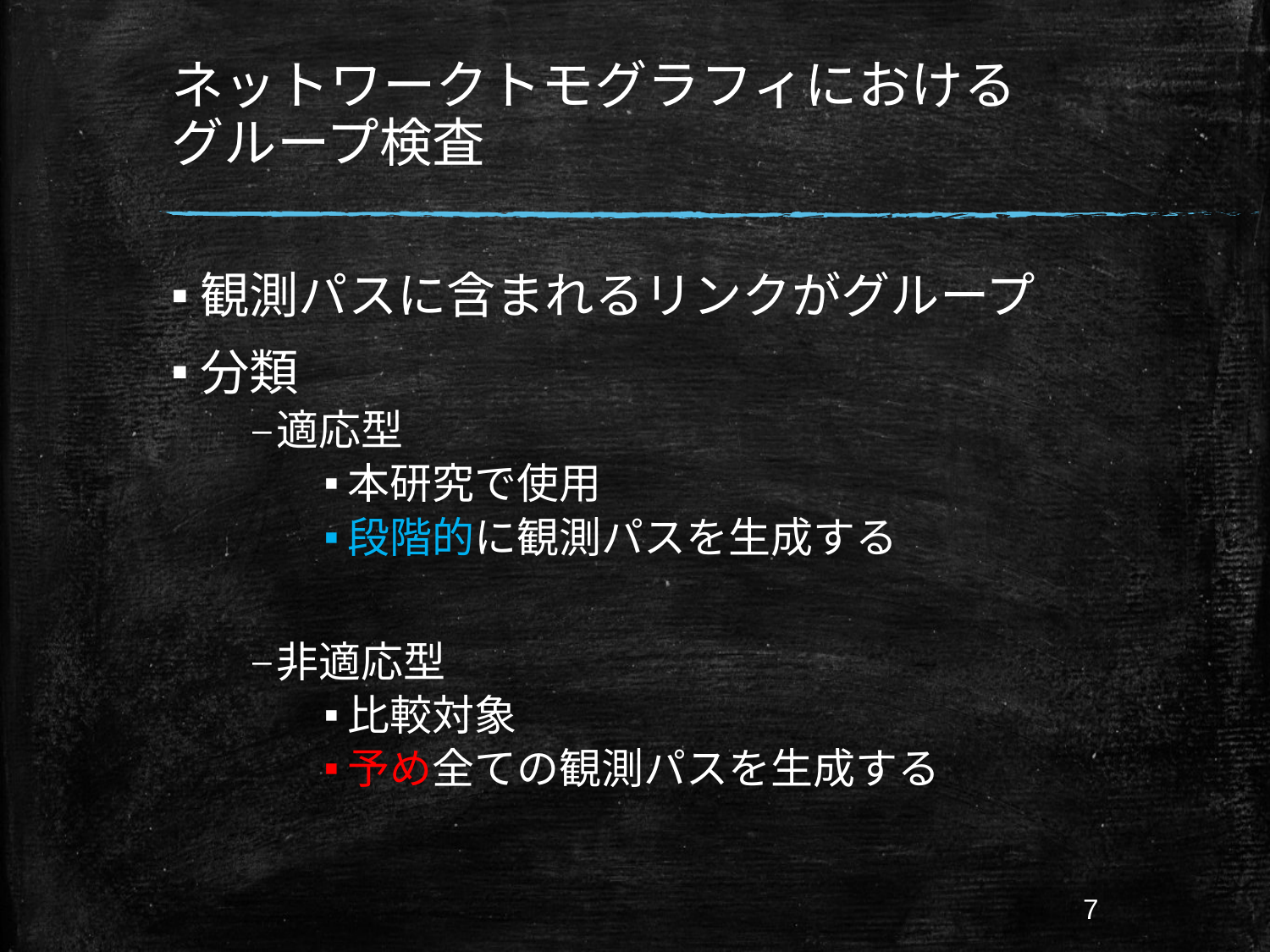

# ネットワークトモグラフィにおける　グループ検査
観測パスに含まれるリンクがグループ
分類
適応型
本研究で使用
段階的に観測パスを生成する

非適応型
比較対象
予め全ての観測パスを生成する
7